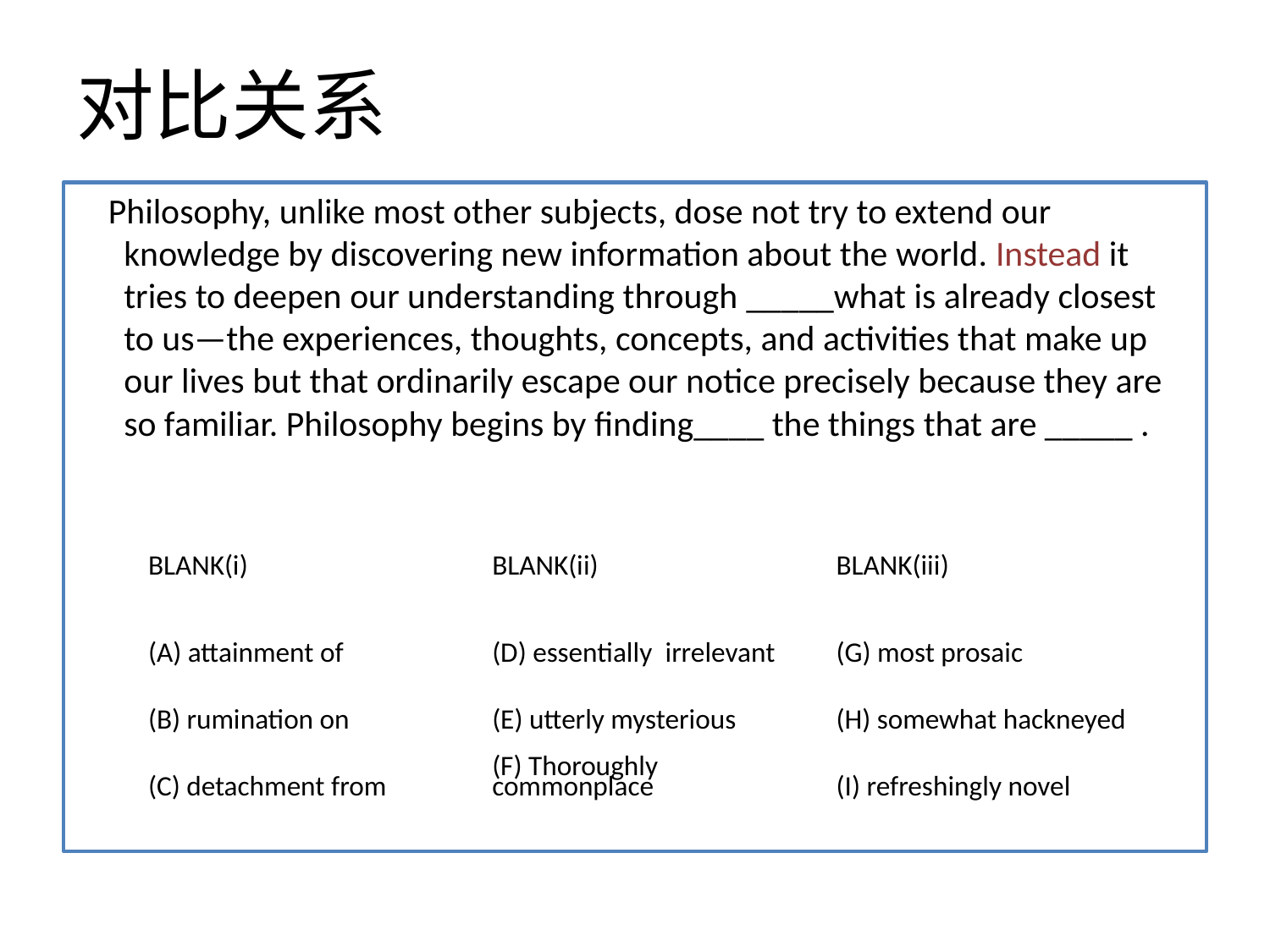

# 对比关系
    Philosophy, unlike most other subjects, dose not try to extend our knowledge by discovering new information about the world. Instead it tries to deepen our understanding through _____what is already closest to us—the experiences, thoughts, concepts, and activities that make up our lives but that ordinarily escape our notice precisely because they are so familiar. Philosophy begins by finding____ the things that are _____ .
| BLANK(i) | BLANK(ii) | BLANK(iii) |
| --- | --- | --- |
| (A) attainment of | (D) essentially  irrelevant | (G) most prosaic |
| (B) rumination on | (E) utterly mysterious | (H) somewhat hackneyed |
| (C) detachment from | (F) Thoroughly commonplace | (I) refreshingly novel |